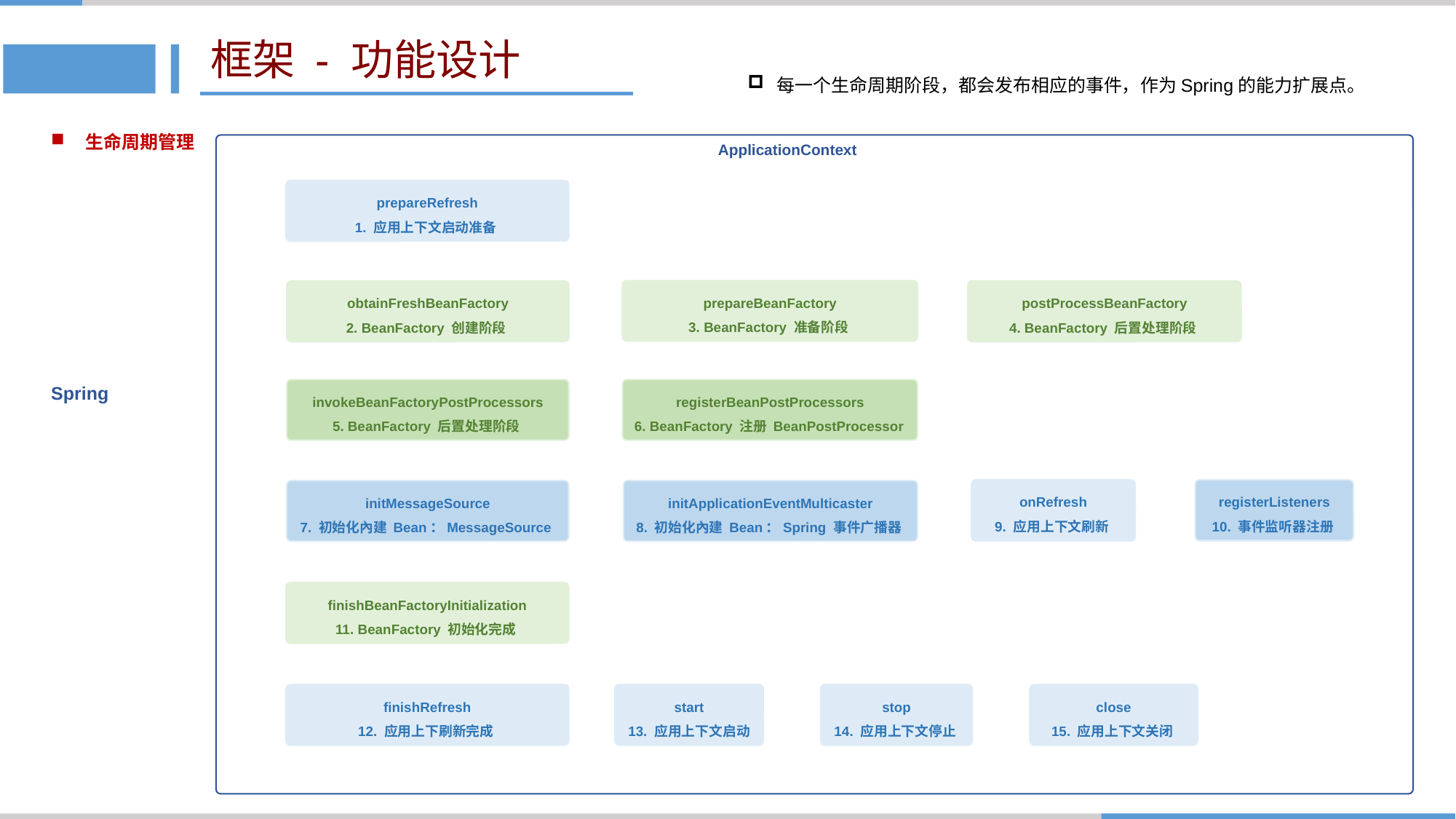

# 框架 - 功能设计

 每一个生命周期阶段，都会发布相应的事件，作为Spring的能力扩展点。
生命周期管理

ApplicationContext
prepareRefresh
1. 应用上下文启动准备
prepareBeanFactory
3. BeanFactory 准备阶段
obtainFreshBeanFactory
2. BeanFactory 创建阶段
postProcessBeanFactory
4. BeanFactory 后置处理阶段
Spring
invokeBeanFactoryPostProcessors
5. BeanFactory 后置处理阶段
registerBeanPostProcessors
6. BeanFactory 注册 BeanPostProcessor
onRefresh
9. 应用上下文刷新
registerListeners
10. 事件监听器注册
onRefresh
应用上下文刷新
registerListeners
事件监听器注册
initMessageSource
7. 初始化內建 Bean：MessageSource
initApplicationEventMulticaster
8. 初始化內建 Bean：Spring 事件广播器
finishBeanFactoryInitialization
11. BeanFactory 初始化完成
finishRefresh
12. 应用上下刷新完成
start
13. 应用上下文启动
stop
14. 应用上下文停止
close
15. 应用上下文关闭